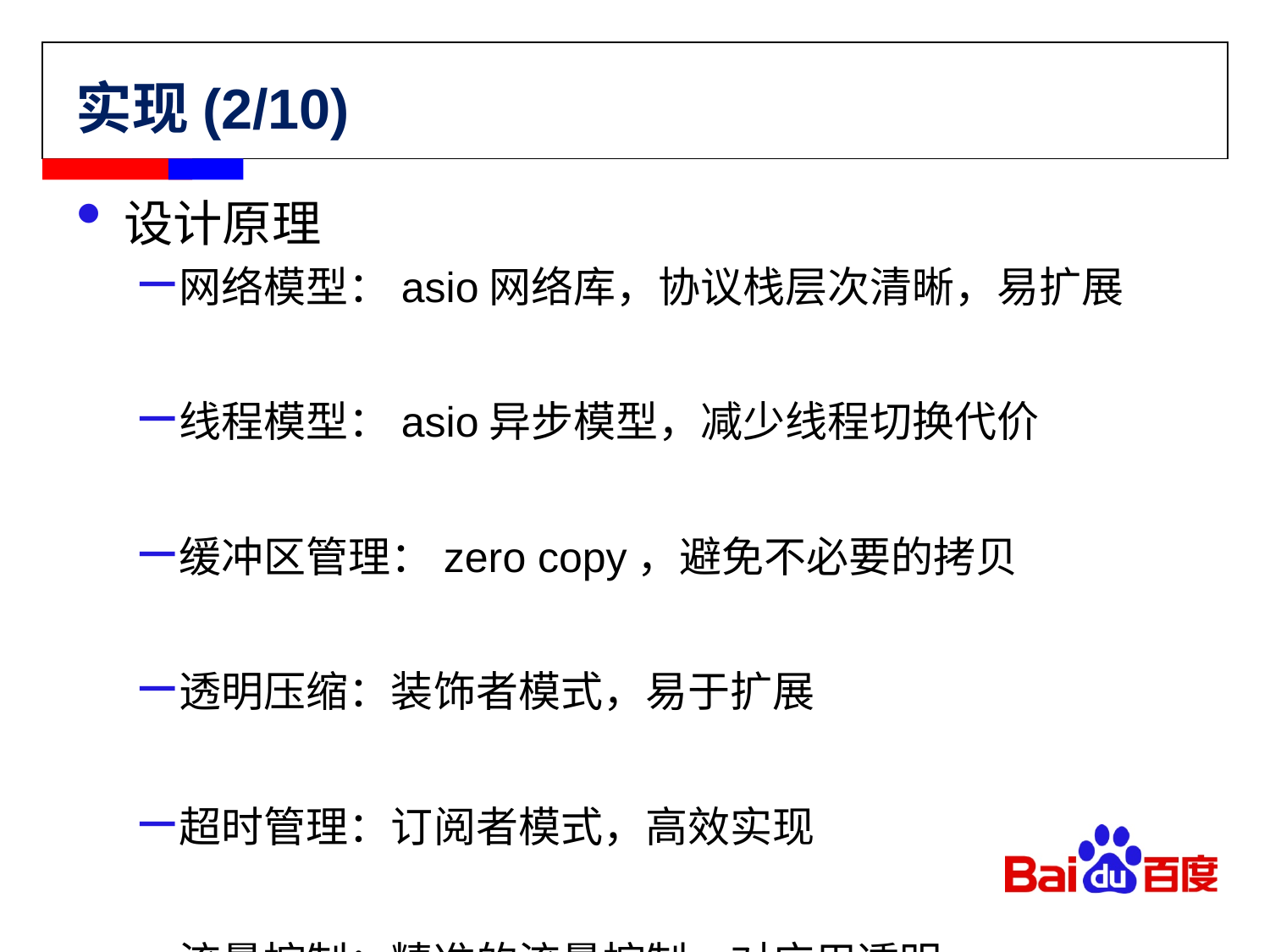

# 实现(2/10)
设计原理
网络模型：asio网络库，协议栈层次清晰，易扩展

线程模型：asio异步模型，减少线程切换代价

缓冲区管理：zero copy，避免不必要的拷贝

透明压缩：装饰者模式，易于扩展

超时管理：订阅者模式，高效实现

流量控制：精准的流量控制，对应用透明